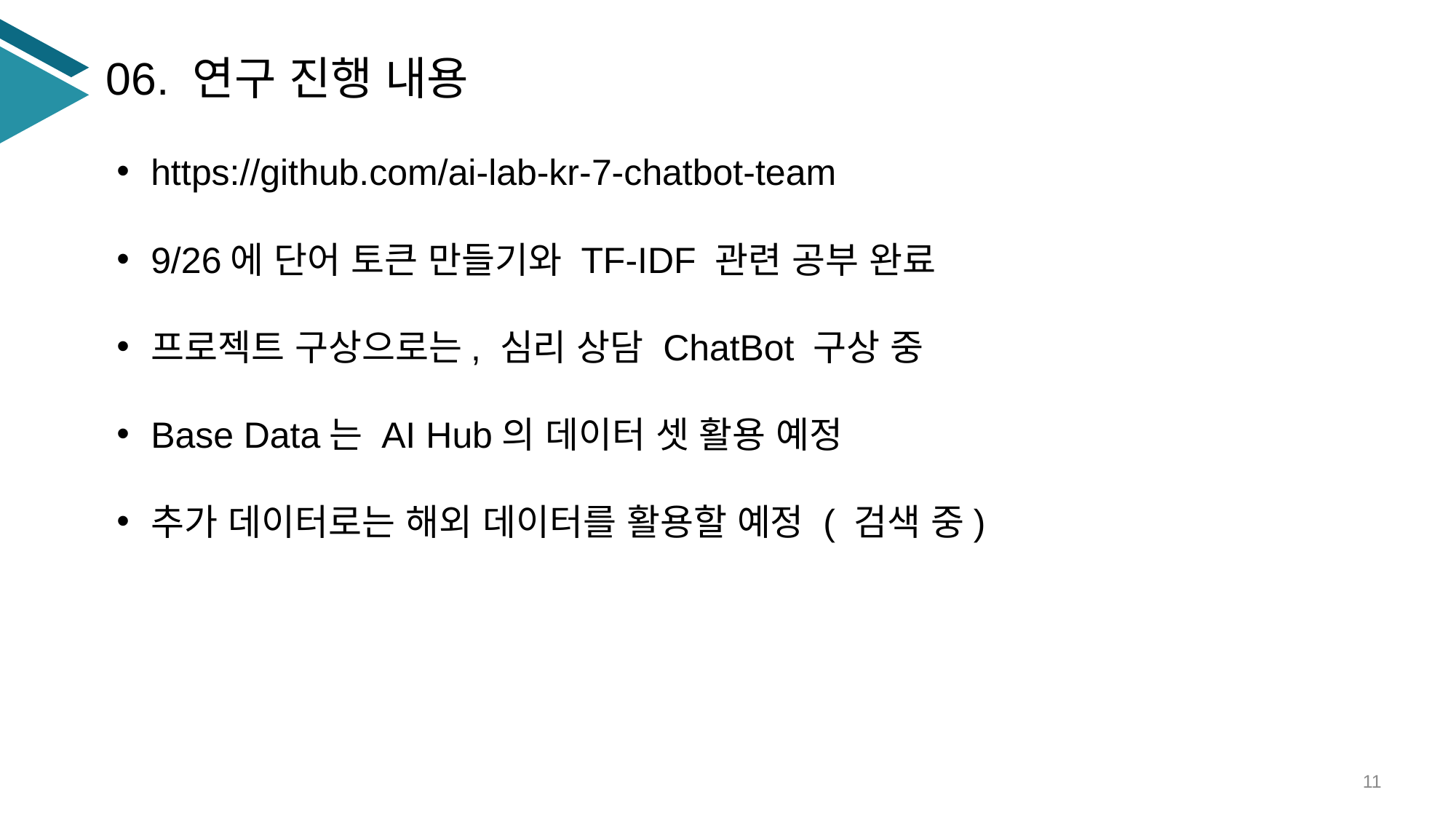

06. 연구 진행 내용

https://github.com/ai-lab-kr-7-chatbot-team
9/26에 단어 토큰 만들기와 TF-IDF 관련 공부 완료

프로젝트 구상으로는, 심리 상담 ChatBot 구상 중

Base Data는 AI Hub의 데이터 셋 활용 예정

추가 데이터로는 해외 데이터를 활용할 예정 ( 검색 중)
11